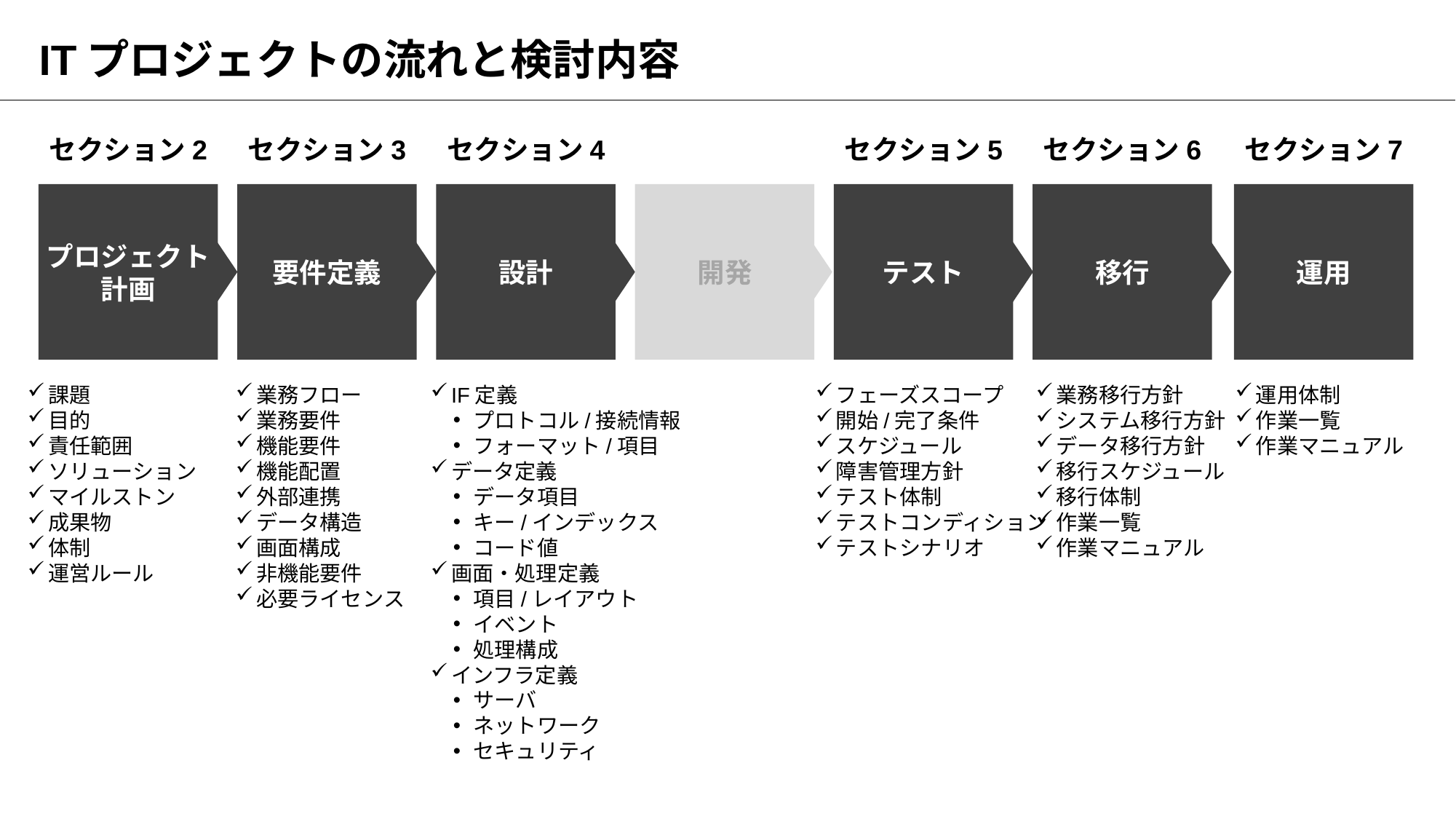

# ITプロジェクトの流れと検討内容
セクション2
プロジェクト
計画

課題
目的
責任範囲
ソリューション
マイルストン
成果物
体制
運営ルール
セクション3
要件定義

業務フロー
業務要件
機能要件
機能配置
外部連携
データ構造
画面構成
非機能要件
必要ライセンス
セクション4
設計

IF定義
プロトコル/接続情報
フォーマット/項目
データ定義
データ項目
キー/インデックス
コード値
画面・処理定義
項目/レイアウト
イベント
処理構成
インフラ定義
サーバ
ネットワーク
セキュリティ
セクション5
開発
テスト

フェーズスコープ
開始/完了条件
スケジュール
障害管理方針
テスト体制
テストコンディション
テストシナリオ
セクション6
移行

業務移行方針
システム移行方針
データ移行方針
移行スケジュール
移行体制
作業一覧
作業マニュアル
セクション7
運用
運用体制
作業一覧
作業マニュアル